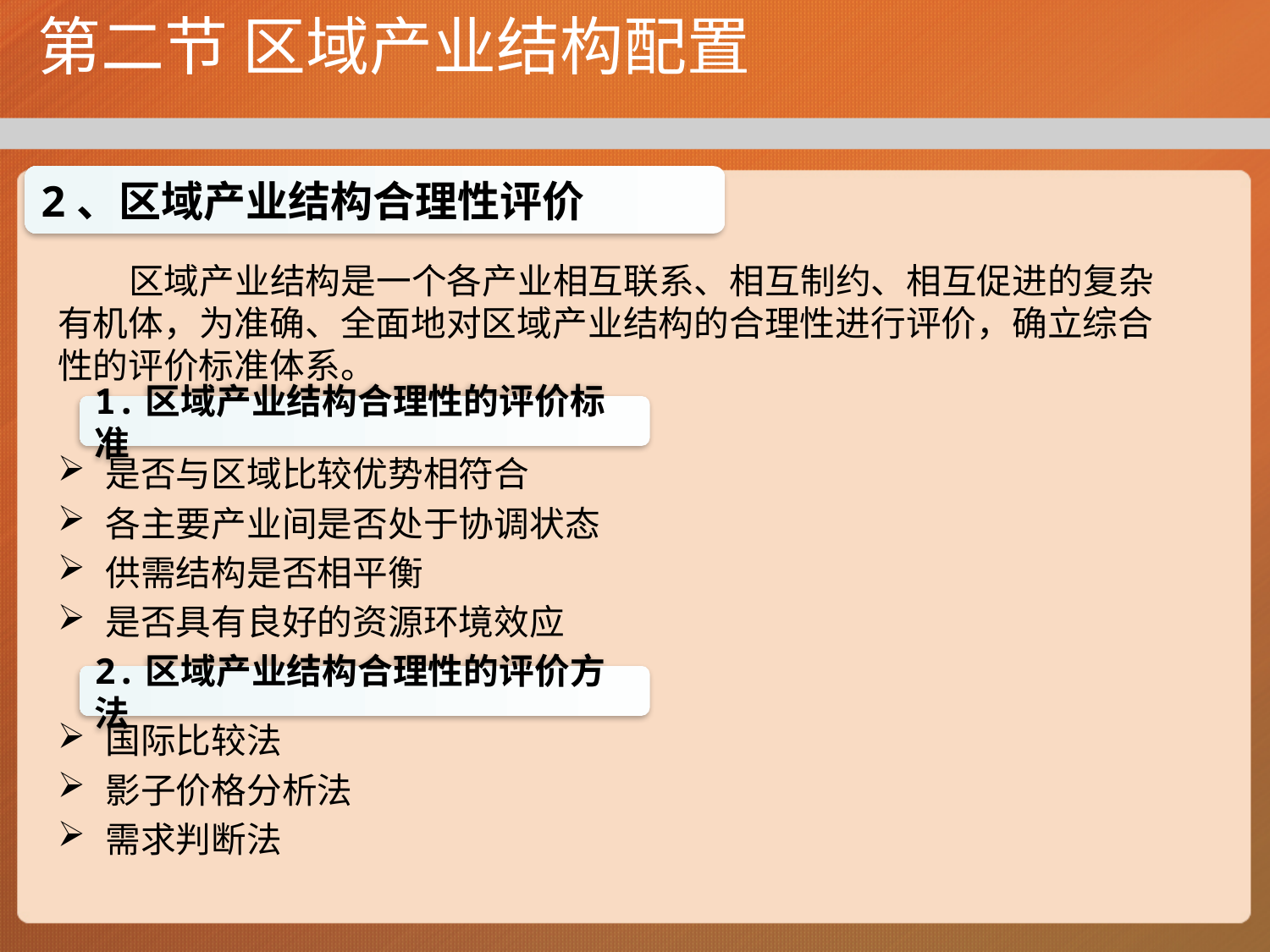

# 第二节 区域产业结构配置
2、区域产业结构合理性评价

        区域产业结构是一个各产业相互联系、相互制约、相互促进的复杂有机体，为准确、全面地对区域产业结构的合理性进行评价，确立综合性的评价标准体系。

是否与区域比较优势相符合
各主要产业间是否处于协调状态
供需结构是否相平衡
是否具有良好的资源环境效应

国际比较法
影子价格分析法
需求判断法

1.区域产业结构合理性的评价标准
2.区域产业结构合理性的评价方法